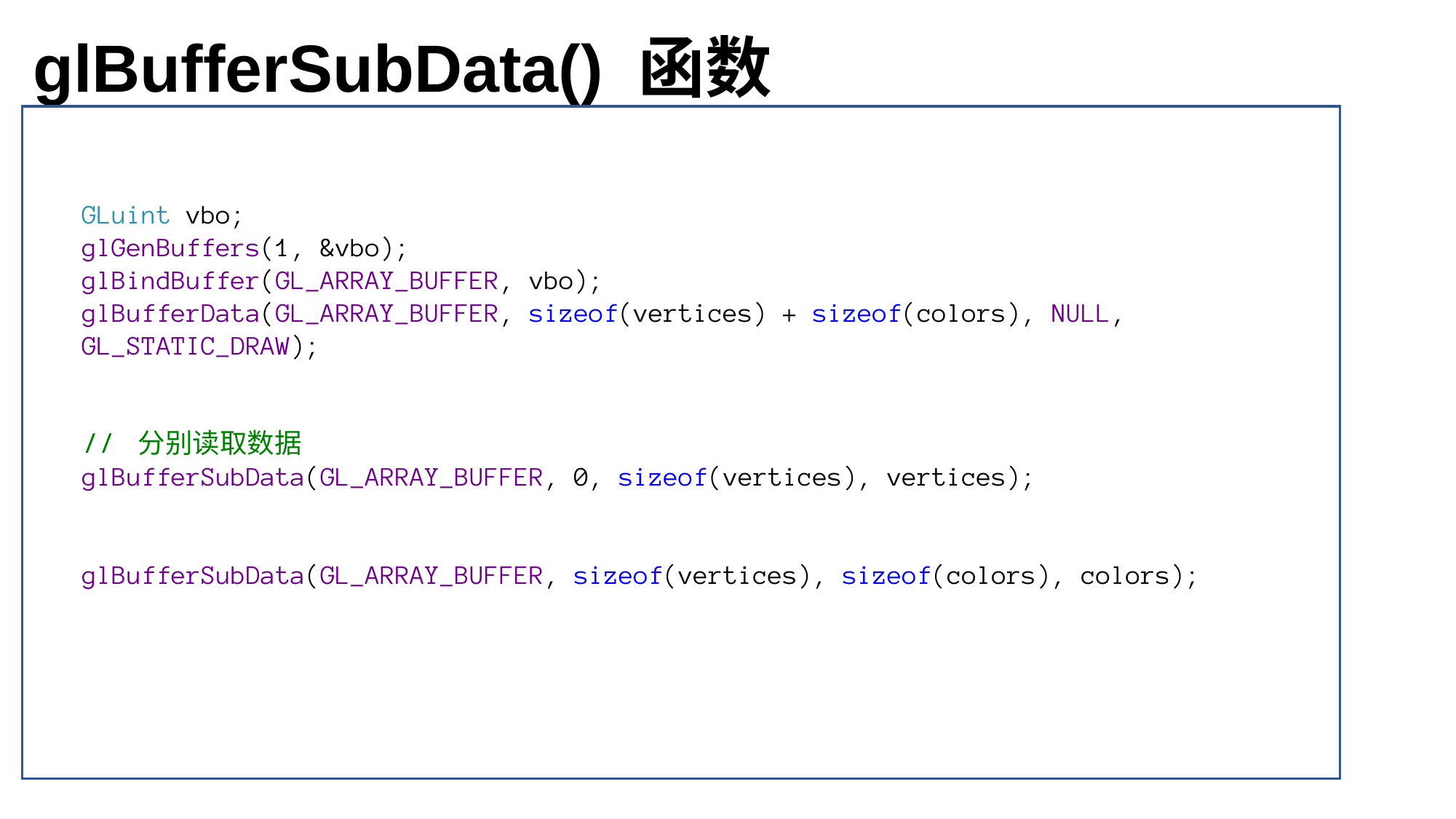

glBufferSubData() 函数

GLuint vbo;
glGenBuffers(1, &vbo);
glBindBuffer(GL_ARRAY_BUFFER, vbo);
glBufferData(GL_ARRAY_BUFFER, sizeof(vertices) + sizeof(colors), NULL, GL_STATIC_DRAW);

// 分别读取数据
glBufferSubData(GL_ARRAY_BUFFER, 0, sizeof(vertices), vertices);

glBufferSubData(GL_ARRAY_BUFFER, sizeof(vertices), sizeof(colors), colors);